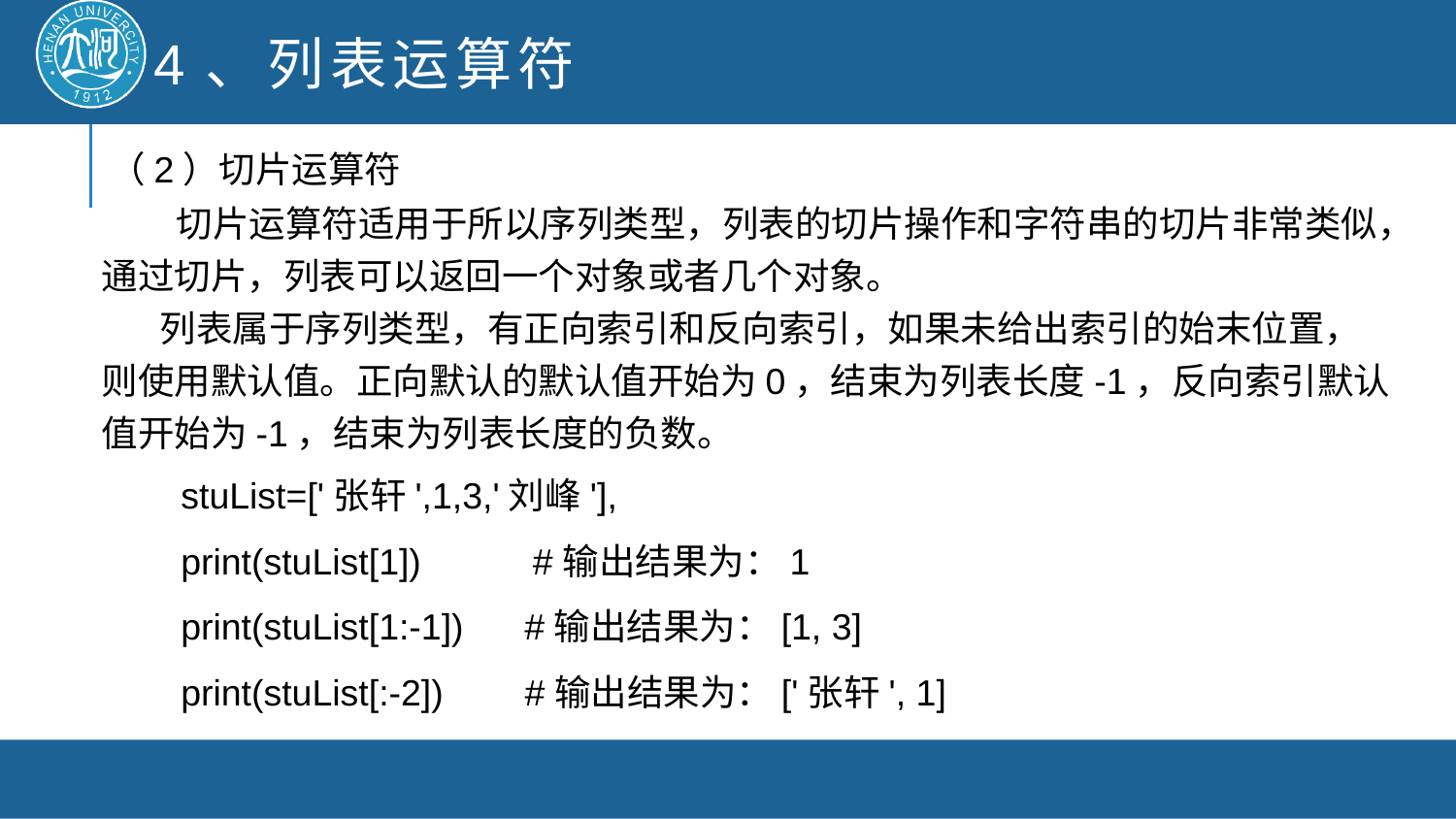

4、列表运算符
（2）切片运算符
        切片运算符适用于所以序列类型，列表的切片操作和字符串的切片非常类似，通过切片，列表可以返回一个对象或者几个对象。
      列表属于序列类型，有正向索引和反向索引，如果未给出索引的始末位置，则使用默认值。正向默认的默认值开始为0，结束为列表长度-1，反向索引默认值开始为-1，结束为列表长度的负数。
stuList=['张轩',1,3,'刘峰'],
print(stuList[1])           #输出结果为：1
print(stuList[1:-1])      #输出结果为：[1, 3]
print(stuList[:-2])        #输出结果为：['张轩', 1]